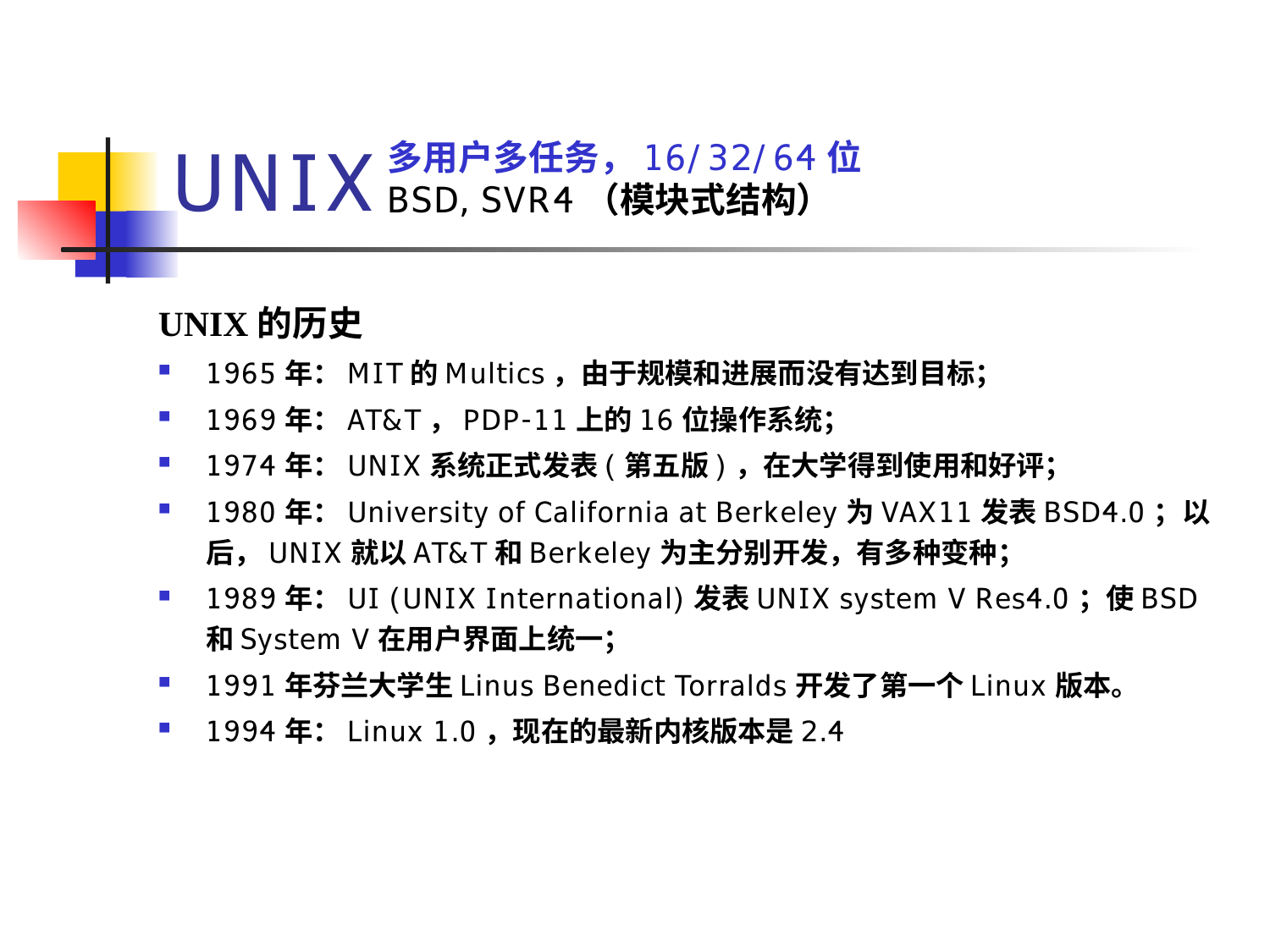

# UNIX
多用户多任务，16/32/64位
BSD, SVR4（模块式结构）
UNIX的历史
1965年：MIT的Multics，由于规模和进展而没有达到目标；
1969年：AT&T，PDP-11上的16位操作系统；
1974年：UNIX系统正式发表(第五版)，在大学得到使用和好评；
1980年：University of California at Berkeley为VAX11发表BSD4.0；以后，UNIX就以AT&T和Berkeley为主分别开发，有多种变种；
1989年：UI (UNIX International)发表UNIX system V Res4.0；使BSD和System V在用户界面上统一；
1991年芬兰大学生Linus Benedict Torralds开发了第一个Linux版本。
1994年：Linux 1.0，现在的最新内核版本是2.4